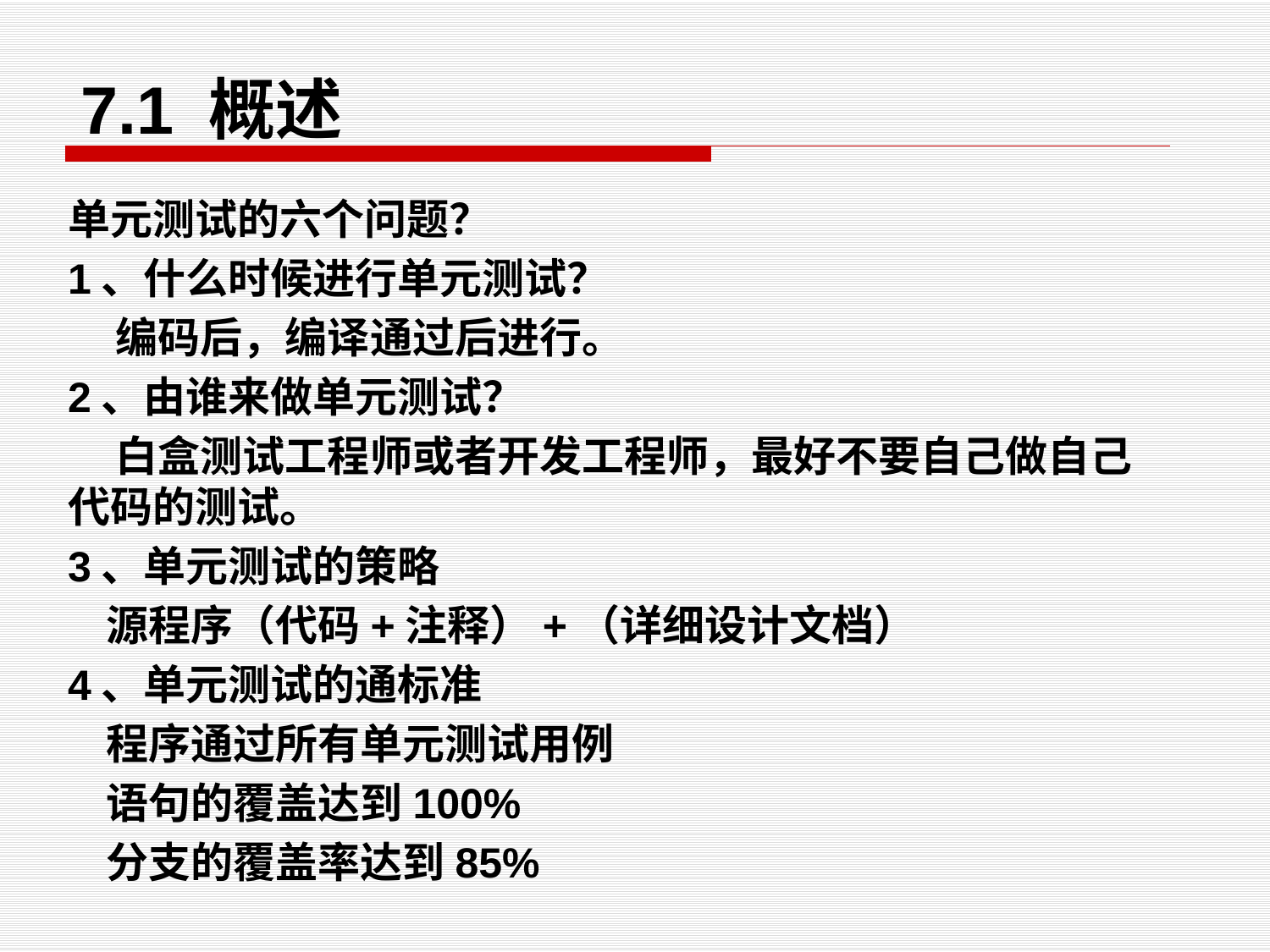

# 7.1 概述
单元测试的六个问题？
1、什么时候进行单元测试？
    编码后，编译通过后进行。
2、由谁来做单元测试？
    白盒测试工程师或者开发工程师，最好不要自己做自己代码的测试。
3、单元测试的策略
   源程序（代码+注释）+（详细设计文档）
4、单元测试的通标准
   程序通过所有单元测试用例
   语句的覆盖达到100%
   分支的覆盖率达到85%